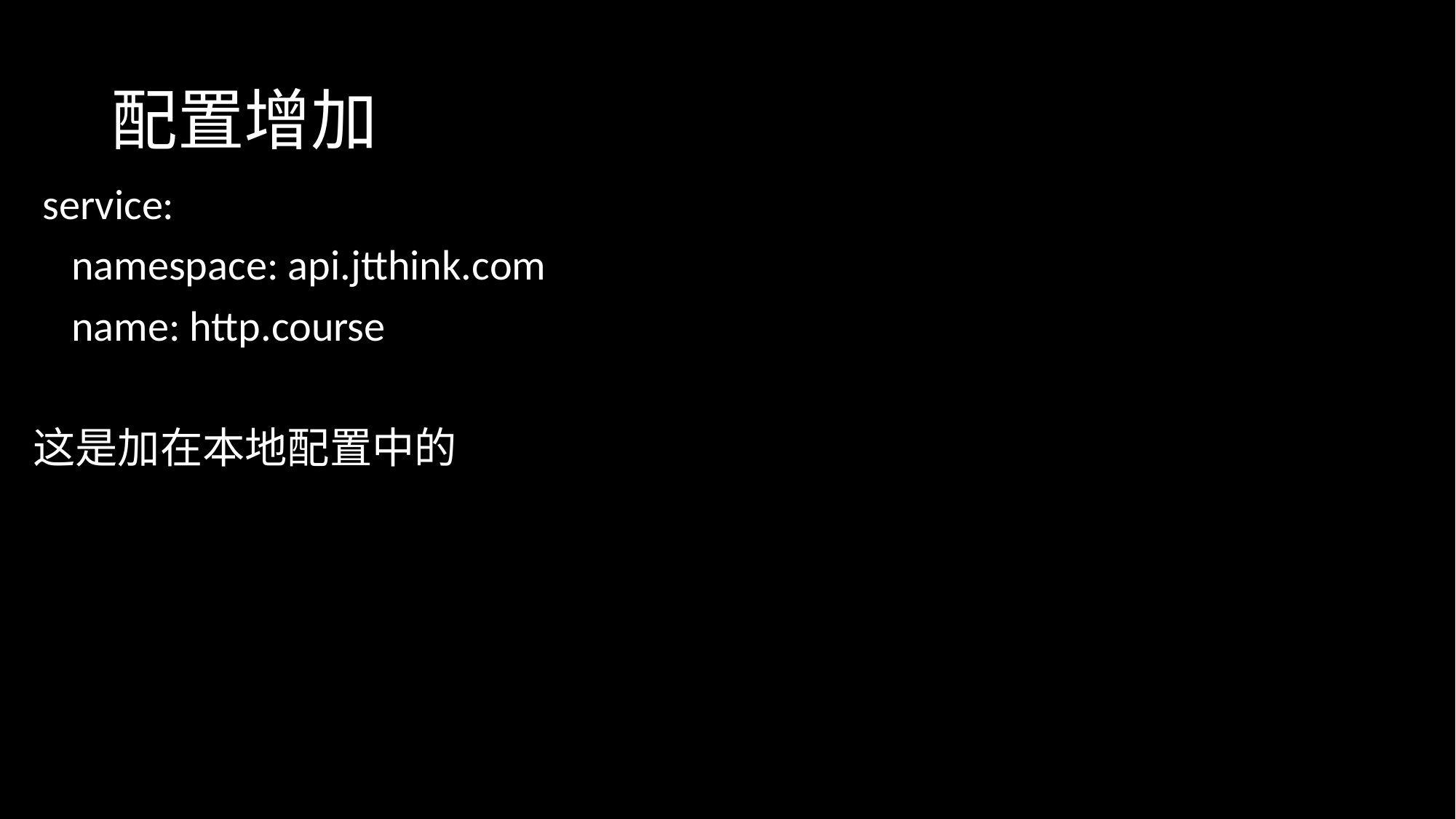

# 配置增加
 service:
    namespace: api.jtthink.com
    name: http.course

这是加在本地配置中的